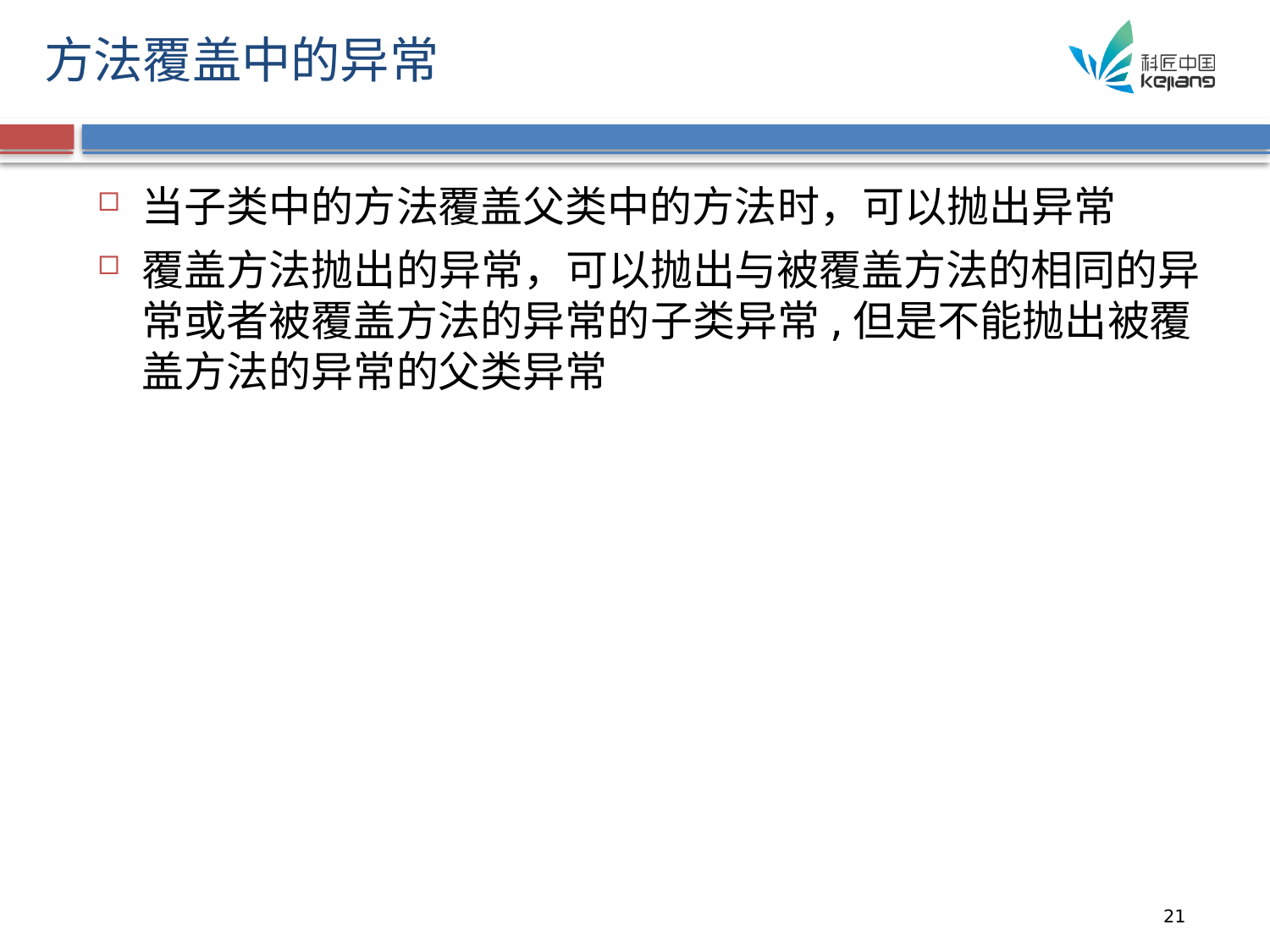

# 方法覆盖中的异常
当子类中的方法覆盖父类中的方法时，可以抛出异常
覆盖方法抛出的异常，可以抛出与被覆盖方法的相同的异常或者被覆盖方法的异常的子类异常,但是不能抛出被覆盖方法的异常的父类异常
21